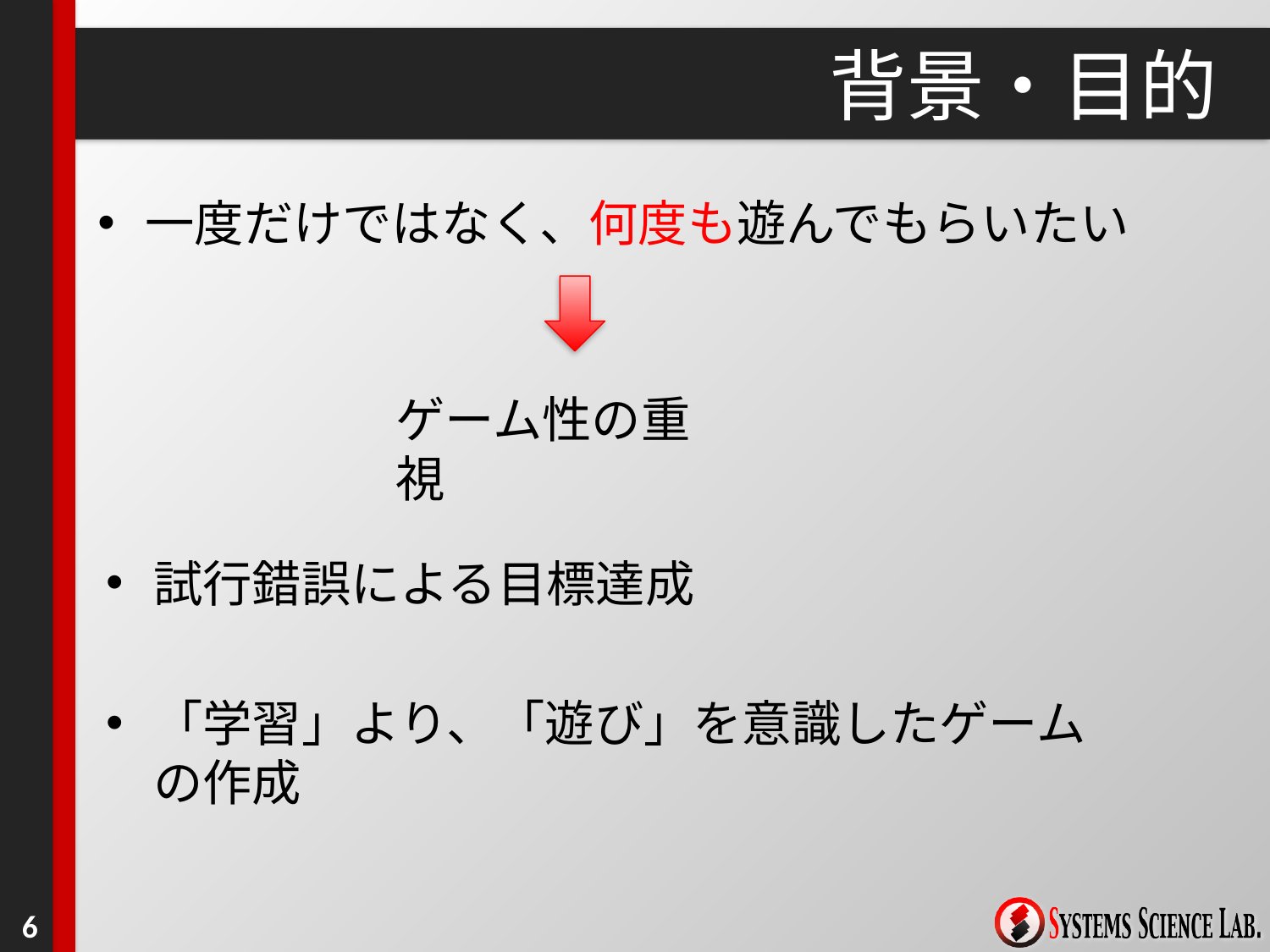

# 背景・目的
一度だけではなく、何度も遊んでもらいたい

ゲーム性の重視
試行錯誤による目標達成
「学習」より、「遊び」を意識したゲームの作成
6